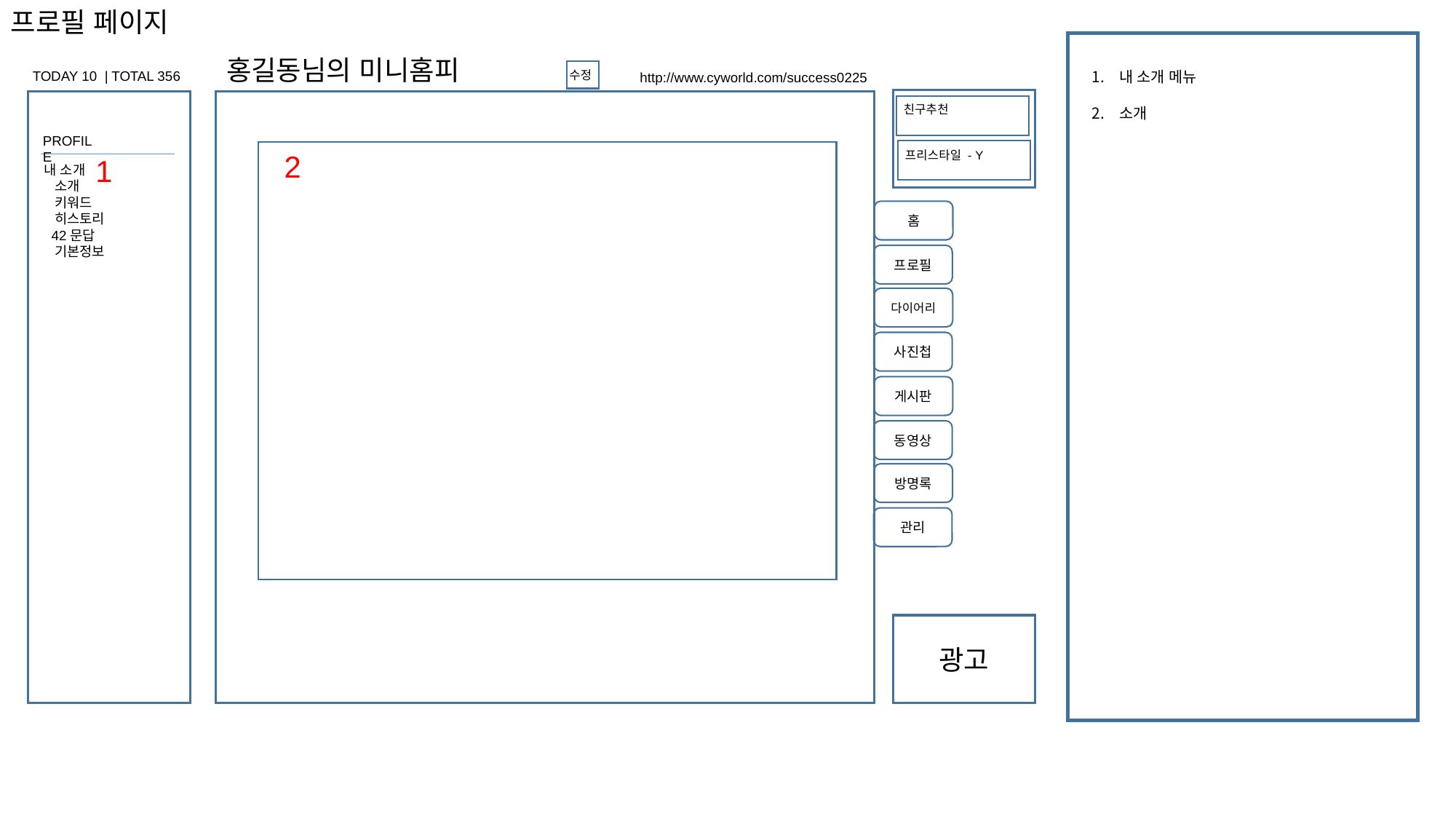

프로필 페이지

홍길동님의 미니홈피

TODAY 10  | TOTAL 356
수정
내 소개 메뉴

소개
http://www.cyworld.com/success0225

친구추천
PROFILE

2
프리스타일 - Y
1
내 소개
  소개
  키워드
  히스토리
  42문답
  기본정보
홈
프로필
다이어리
사진첩
게시판
동영상
방명록
관리
광고